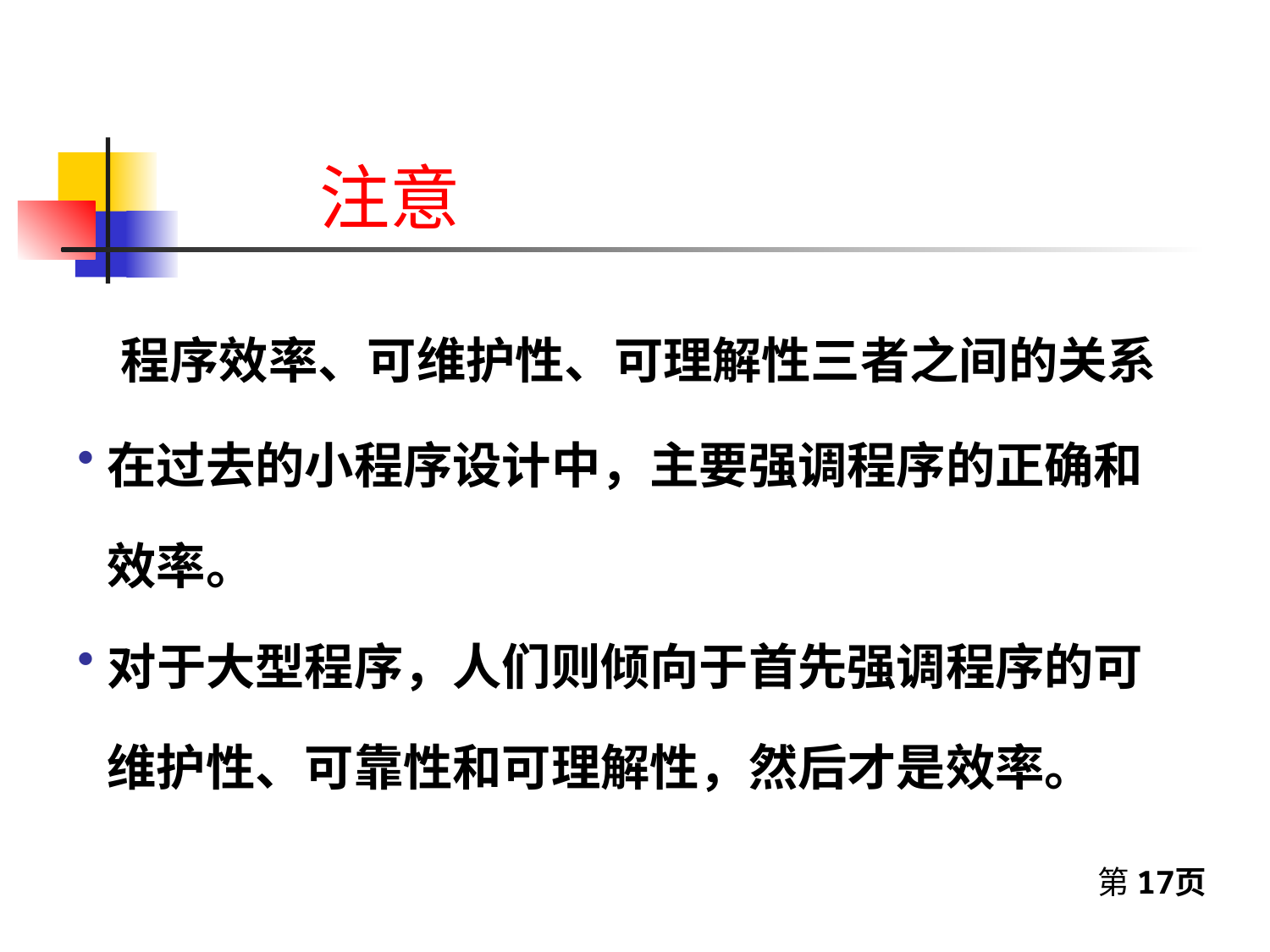

注意

程序效率、可维护性、可理解性三者之间的关系
在过去的小程序设计中，主要强调程序的正确和效率。
对于大型程序，人们则倾向于首先强调程序的可维护性、可靠性和可理解性，然后才是效率。